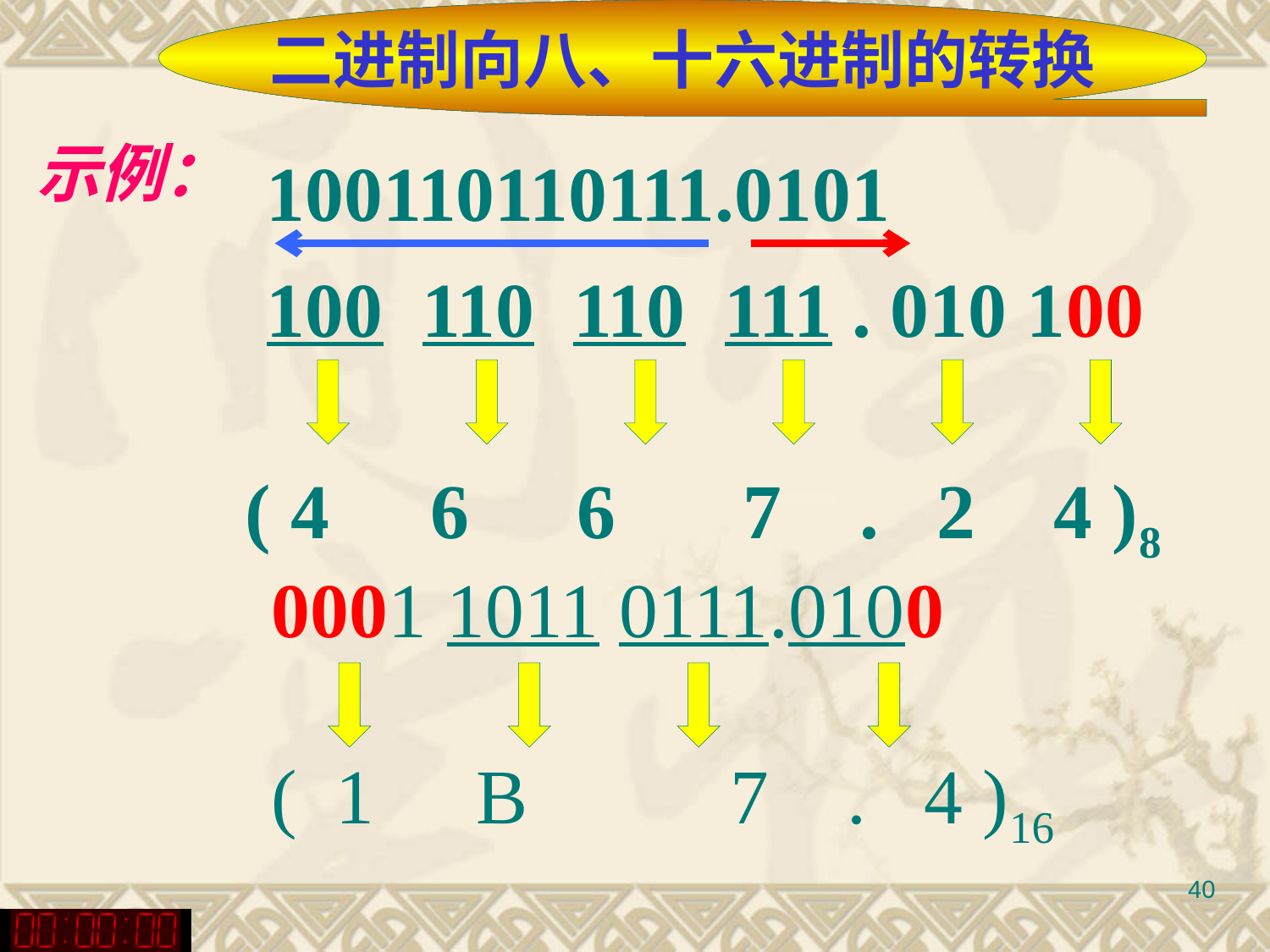

二进制向八、十六进制的转换
示例：
100110110111.0101

100  110  110  111 . 010 100

( 4	   6	    6	      7    .   2    4 )8

0001 1011 0111.0100
(  1	    B	    7    .   4 )16

40